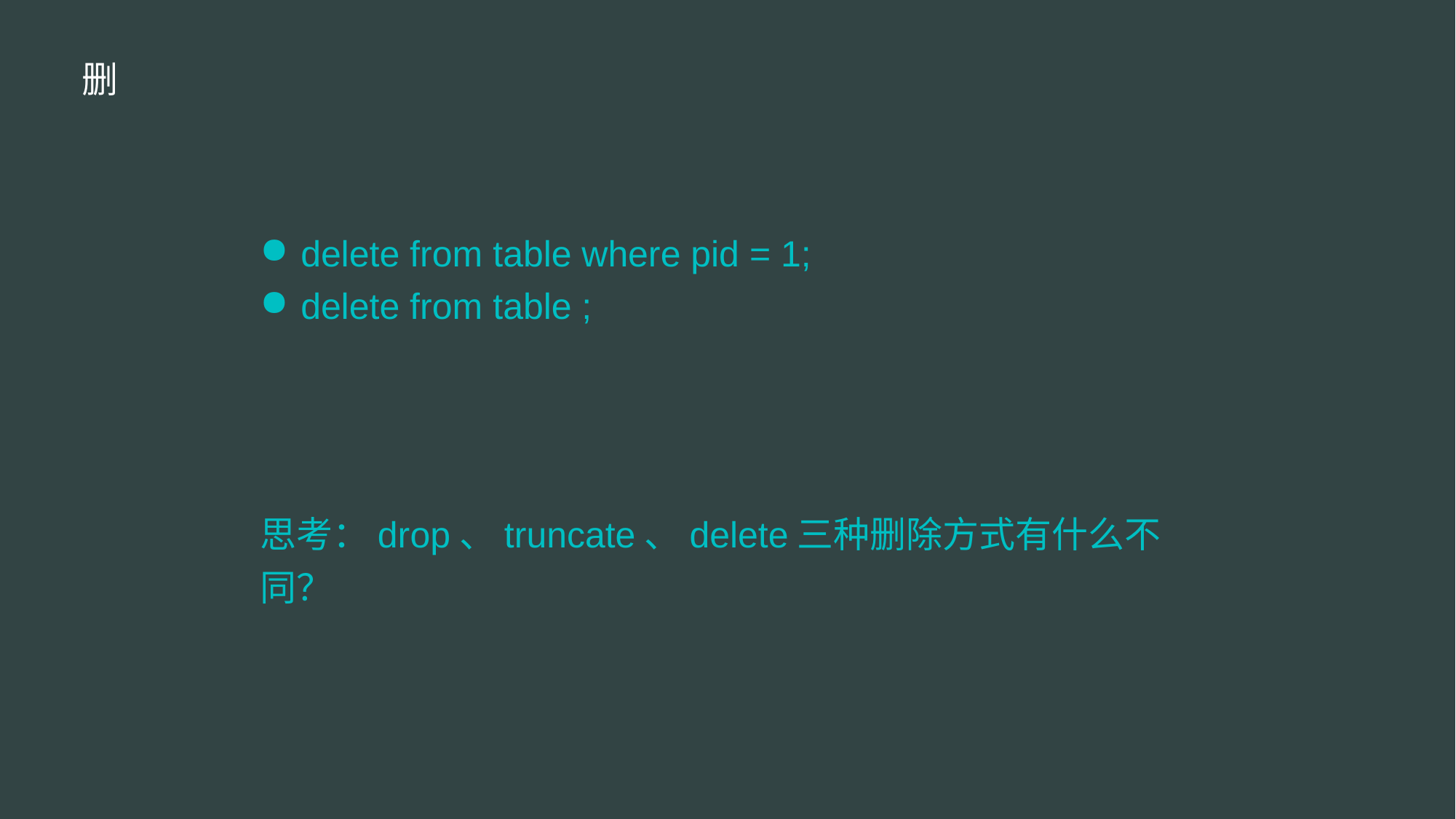

删
delete from table where pid = 1;
delete from table ;
思考：drop、truncate、delete三种删除方式有什么不同？